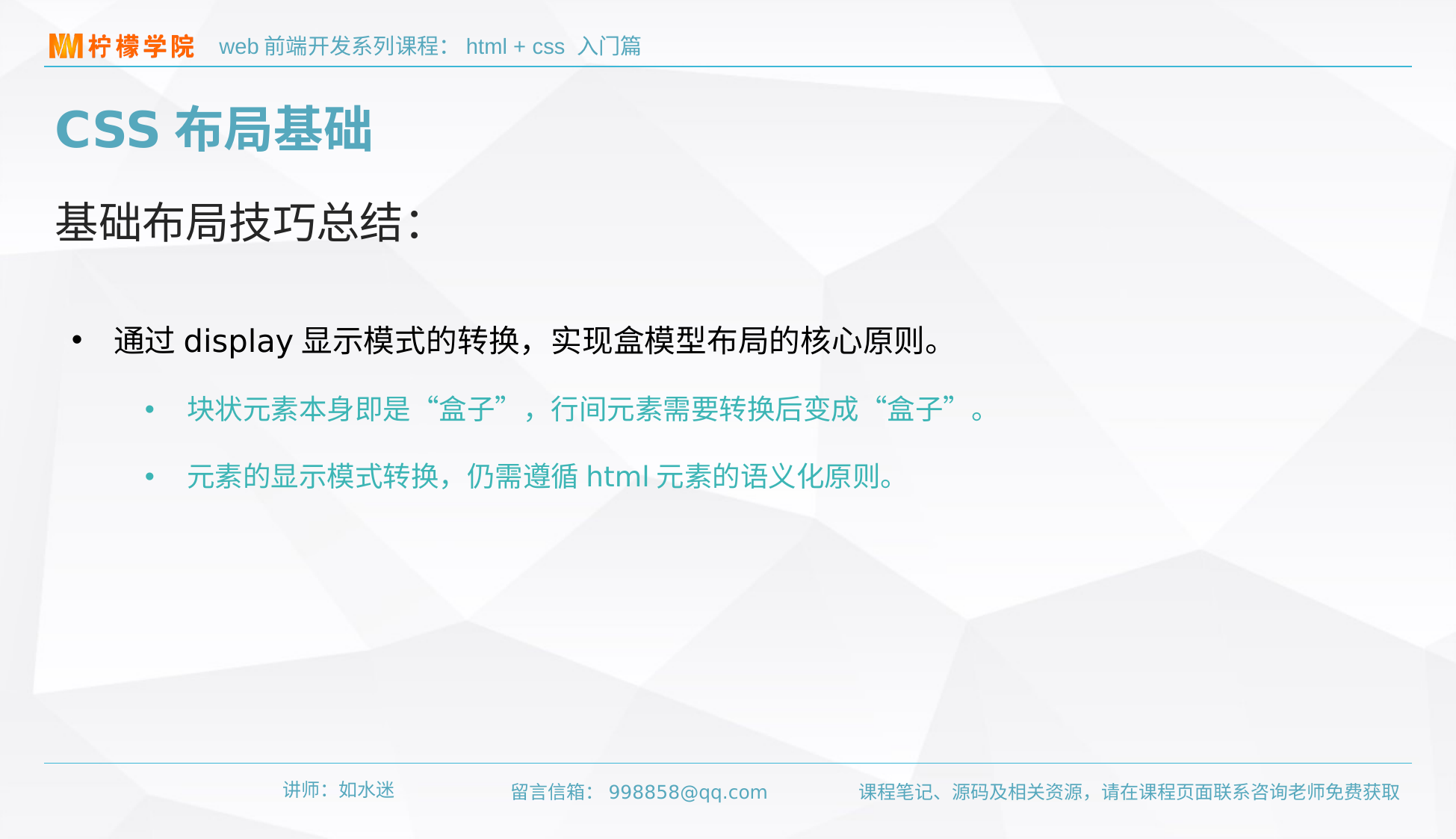

CSS布局基础
基础布局技巧总结：
通过display显示模式的转换，实现盒模型布局的核心原则。
块状元素本身即是“盒子”，行间元素需要转换后变成“盒子”。
元素的显示模式转换，仍需遵循html元素的语义化原则。